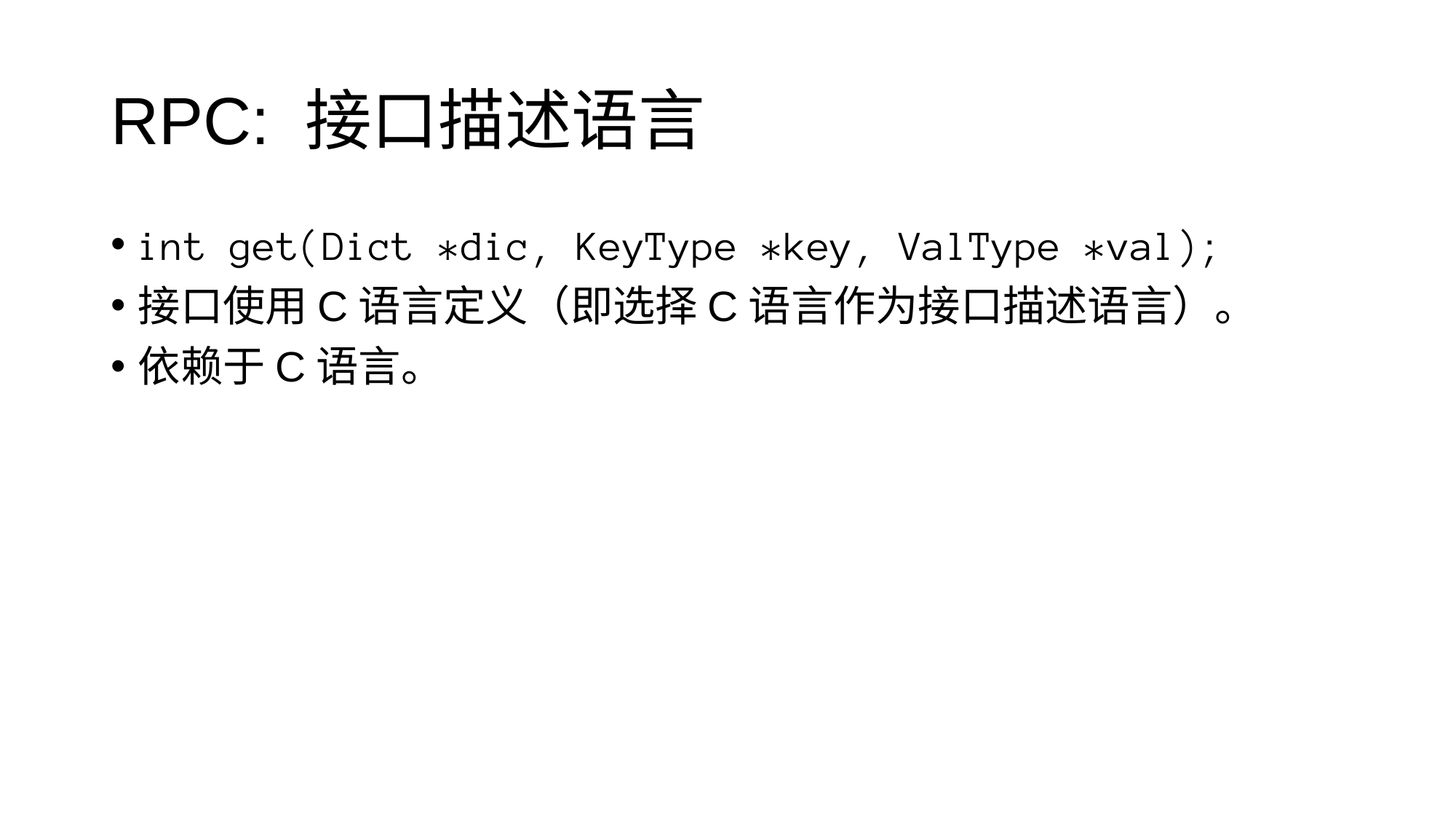

# RPC: 接口描述语言
int get(Dict *dic, KeyType *key, ValType *val);
接口使用C语言定义（即选择C语言作为接口描述语言）。
依赖于C语言。